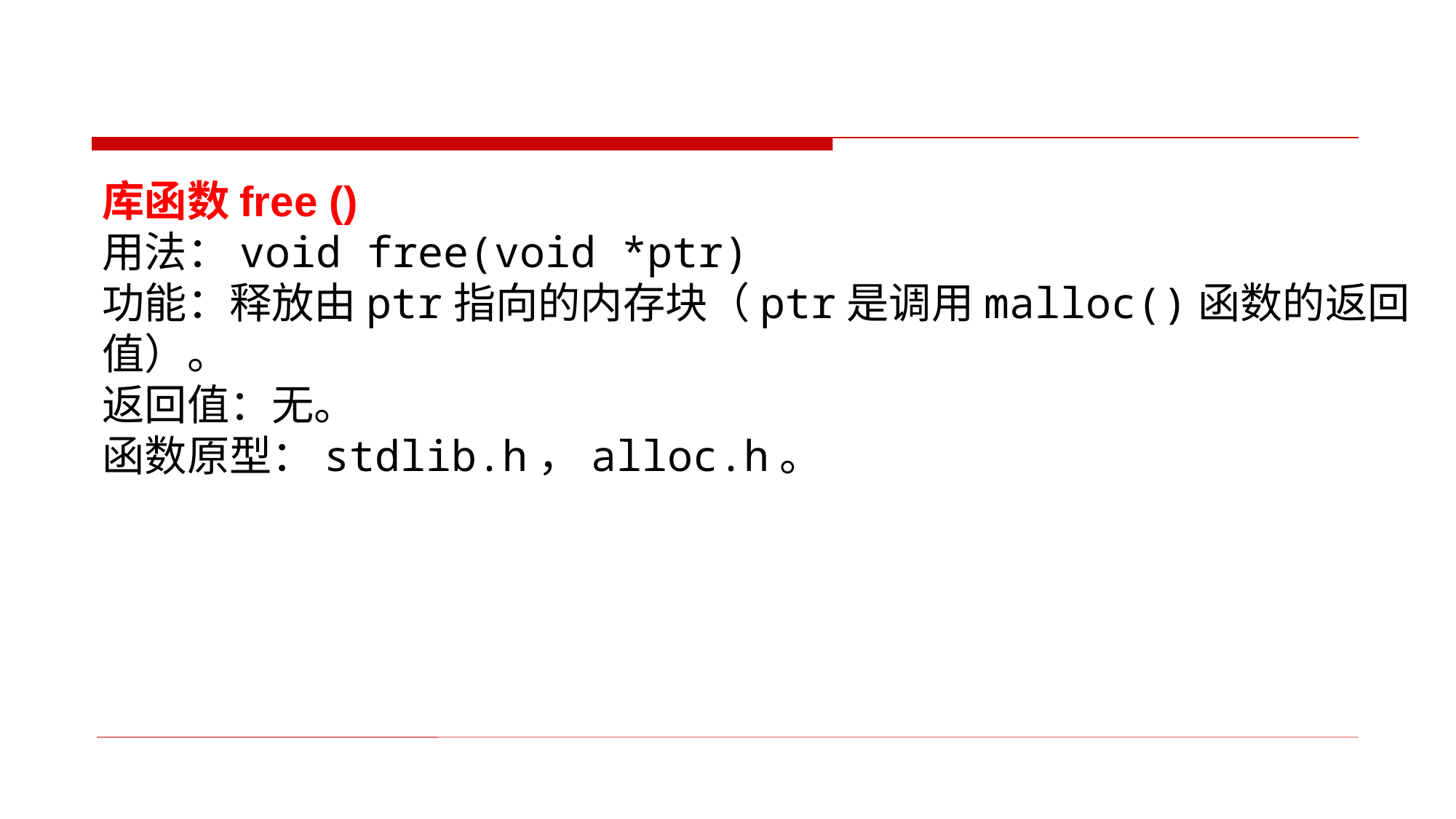

库函数free ()
用法：void free(void *ptr)
功能：释放由ptr指向的内存块（ptr是调用malloc()函数的返回值）。
返回值：无。
函数原型：stdlib.h，alloc.h。